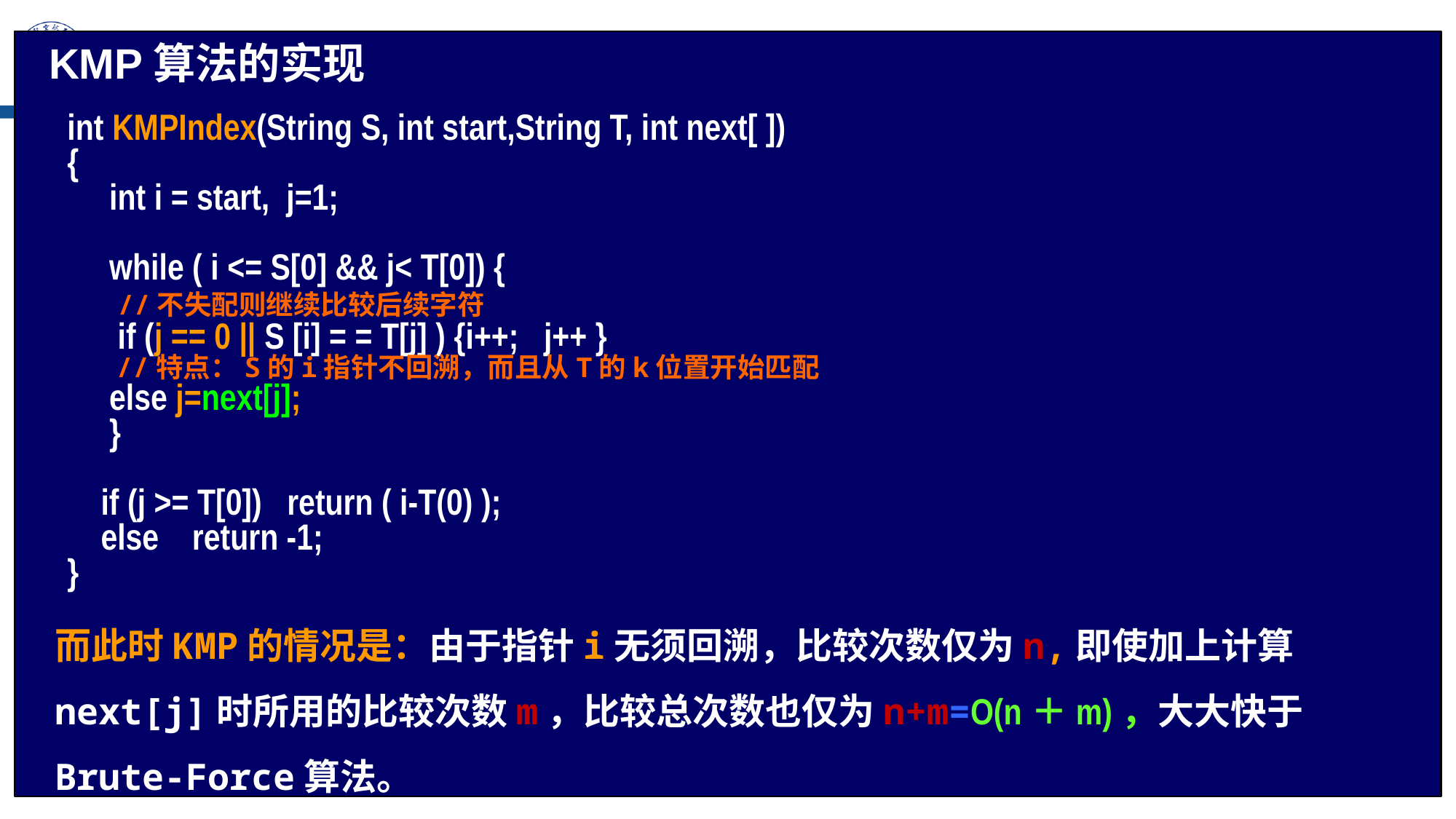

KMP算法的实现
int KMPIndex(String S, int start,String T, int next[ ])
{
     int i = start,  j=1;

     while ( i <= S[0] && j< T[0]) {
      //不失配则继续比较后续字符
      if (j == 0 || S [i] = = T[j] ) {i++;   j++ }
   //特点：S的i指针不回溯，而且从T的k位置开始匹配
     else j=next[j];
     }

    if (j >= T[0])   return ( i-T(0) );
    else    return -1;
}
而此时KMP的情况是：由于指针i无须回溯，比较次数仅为n,即使加上计算next[j]时所用的比较次数m，比较总次数也仅为n+m=O(n＋m)，大大快于Brute-Force算法。